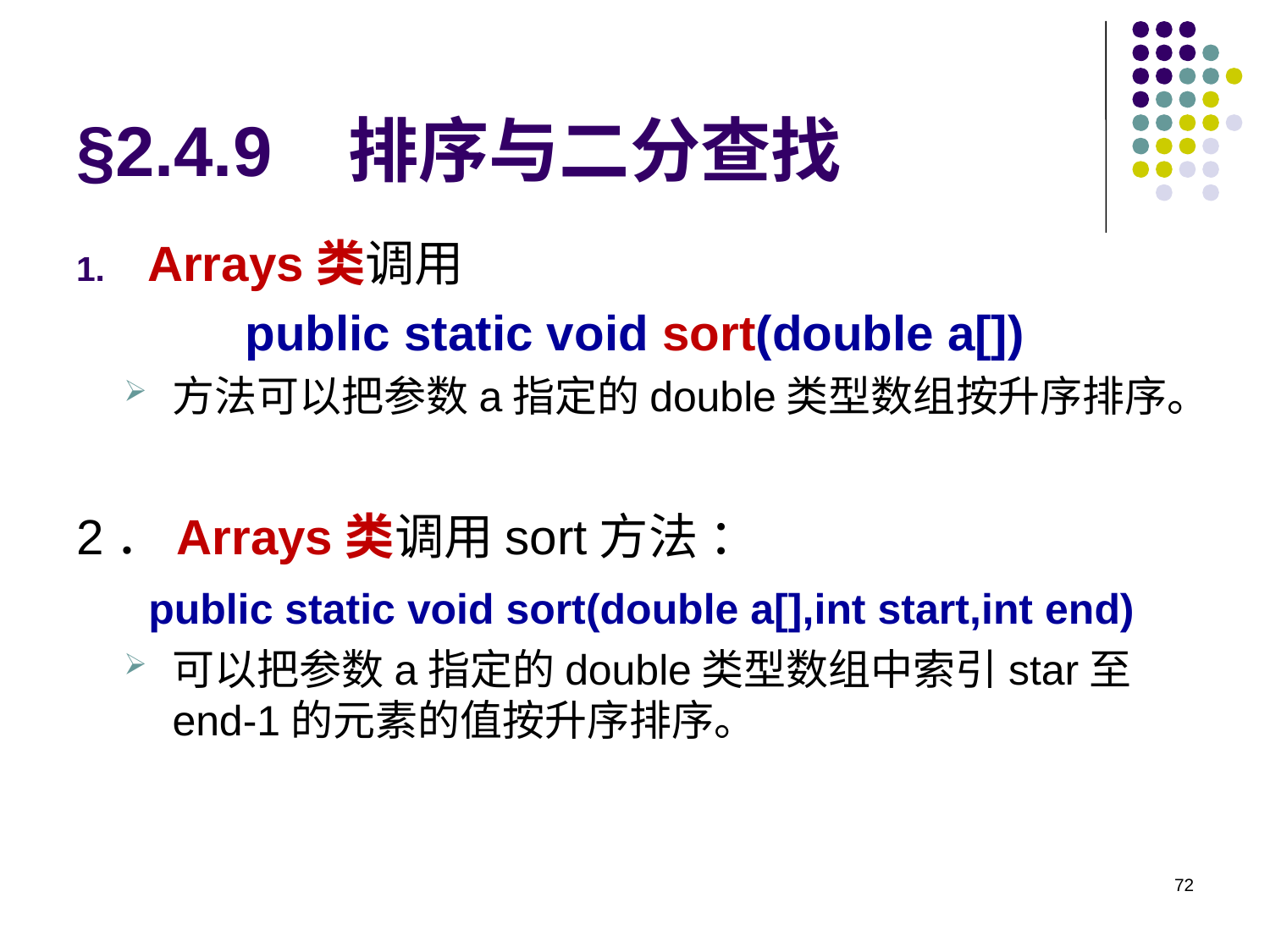

# §2.4.9   排序与二分查找
Arrays类调用
public static void sort(double a[])
方法可以把参数a指定的double类型数组按升序排序。

2．Arrays类调用sort方法 ：
 public static void sort(double a[],int start,int end)
可以把参数a指定的double类型数组中索引star至end-1的元素的值按升序排序。
72